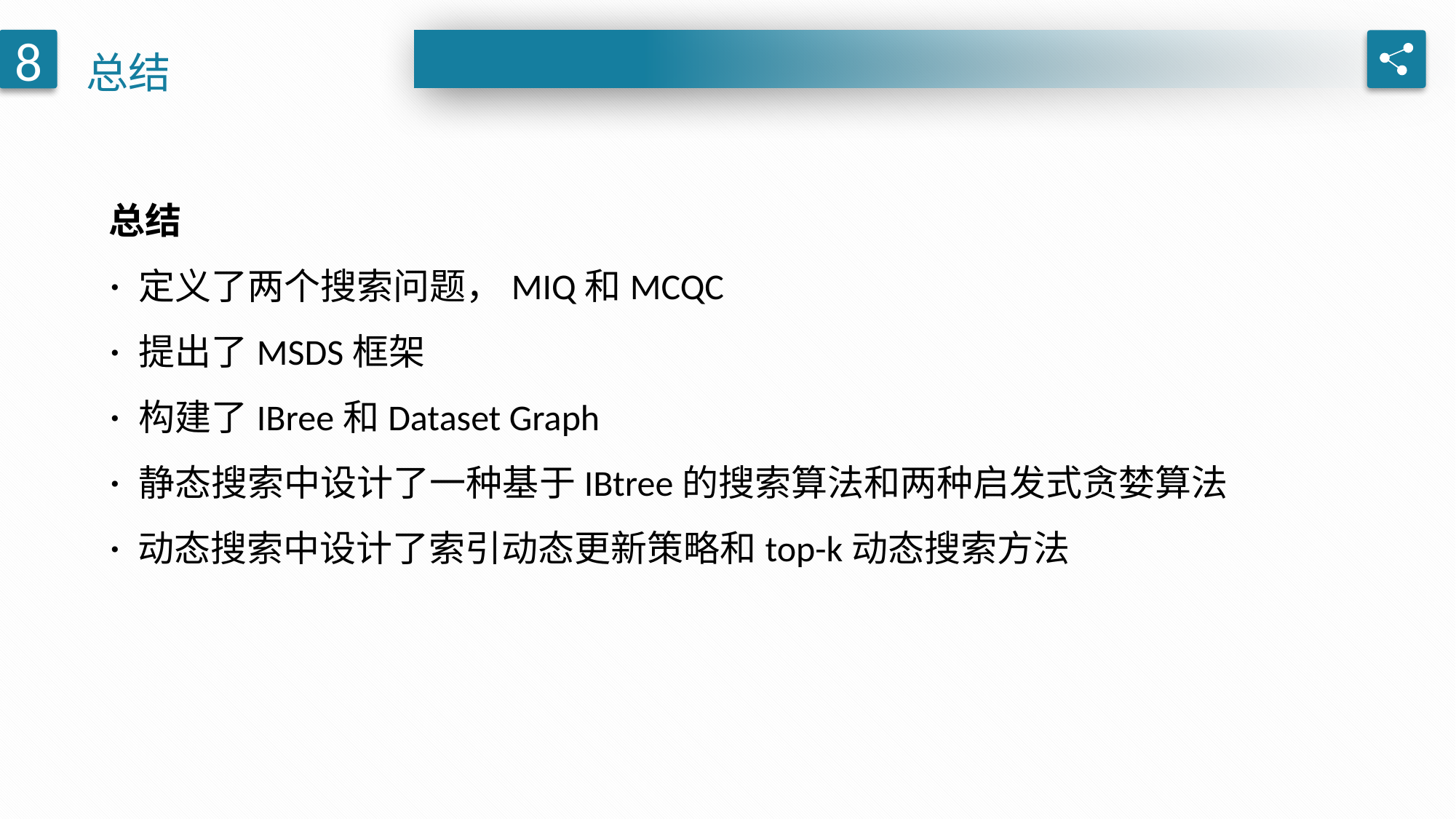

总结
8

总结
· 定义了两个搜索问题，MIQ和MCQC
· 提出了MSDS框架
· 构建了IBree和Dataset Graph
· 静态搜索中设计了一种基于IBtree的搜索算法和两种启发式贪婪算法
· 动态搜索中设计了索引动态更新策略和top-k动态搜索方法